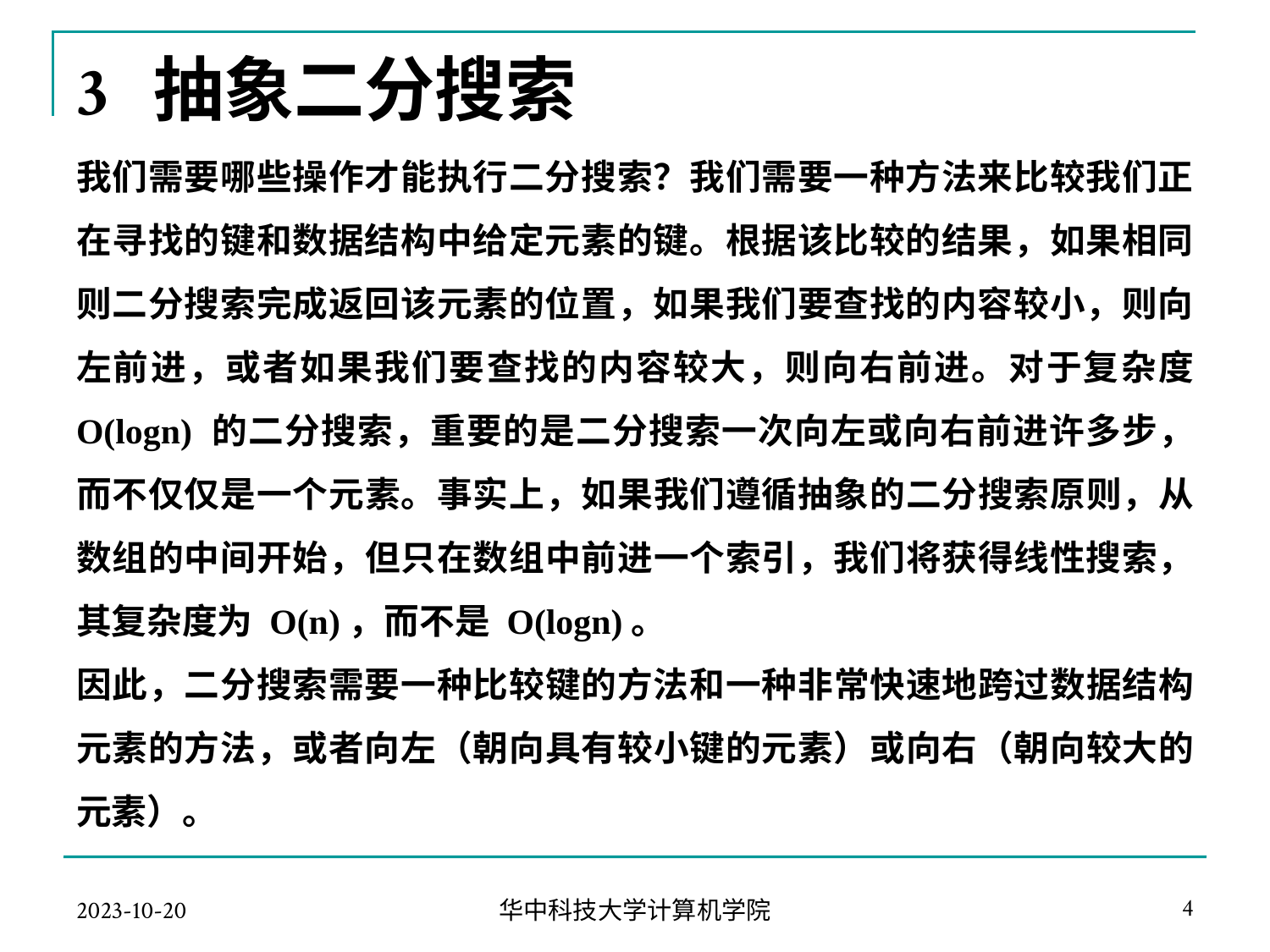

# 3  抽象二分搜索
我们需要哪些操作才能执行二分搜索？我们需要一种方法来比较我们正在寻找的键和数据结构中给定元素的键。根据该比较的结果，如果相同则二分搜索完成返回该元素的位置，如果我们要查找的内容较小，则向左前进，或者如果我们要查找的内容较大，则向右前进。对于复杂度 O(logn) 的二分搜索，重要的是二分搜索一次向左或向右前进许多步，而不仅仅是一个元素。事实上，如果我们遵循抽象的二分搜索原则，从数组的中间开始，但只在数组中前进一个索引，我们将获得线性搜索，其复杂度为 O(n)，而不是 O(logn)。
因此，二分搜索需要一种比较键的方法和一种非常快速地跨过数据结构元素的方法，或者向左（朝向具有较小键的元素）或向右（朝向较大的元素）。
2023-10-20
4
华中科技大学计算机学院